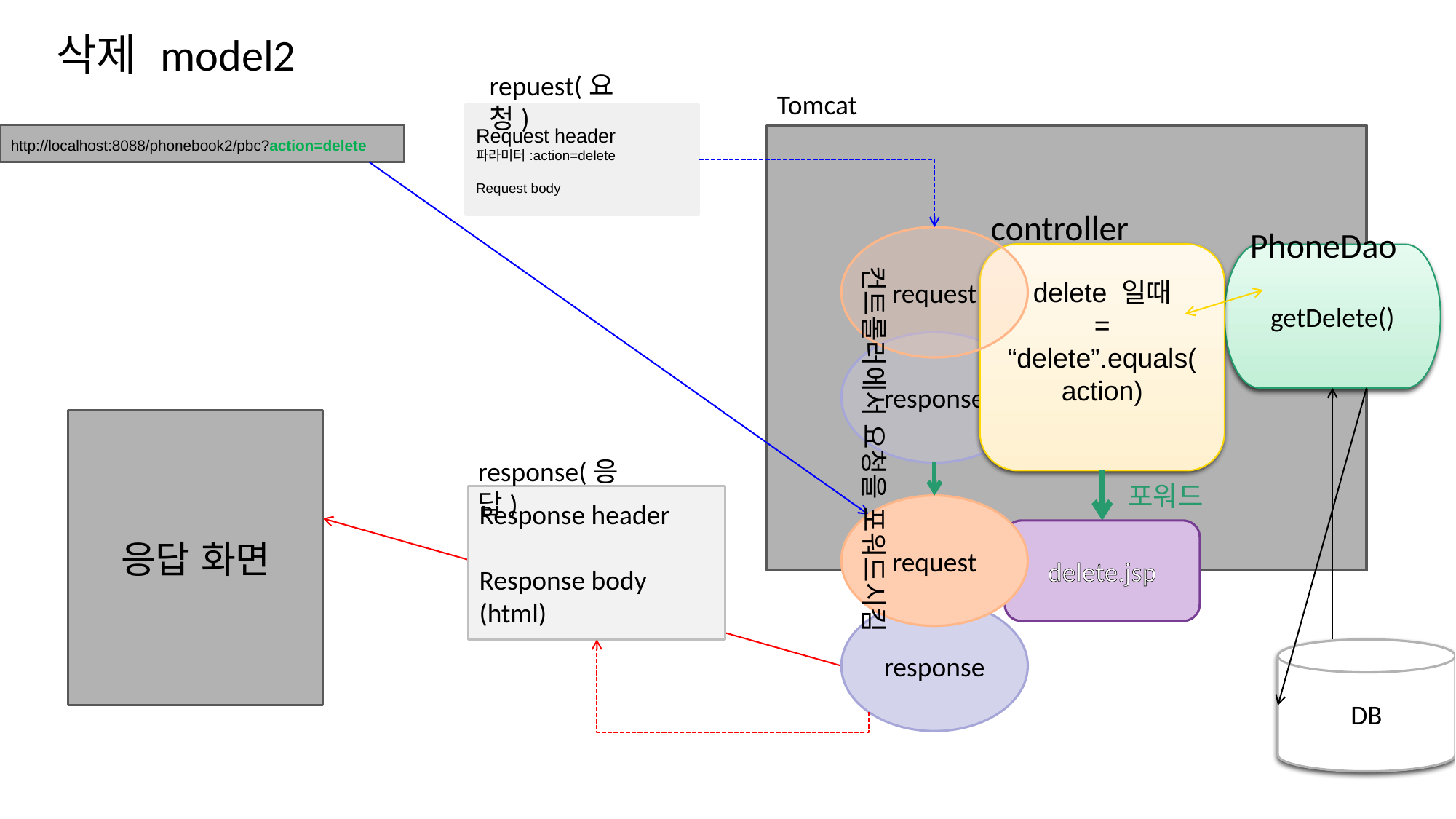

삭제 model2
repuest(요청)
Tomcat
Request header
파라미터:action=delete

Request body
http://localhost:8088/phonebook2/pbc?action=delete

controller
PhoneDao
request
delete 일때
=
“delete”.equals(action)

getDelete()
컨트롤러에서 요청을 포워드시킴
response
응답 화면
response(응답)
포워드
Response header

Response body
(html)
request
delete.jsp
response
DB